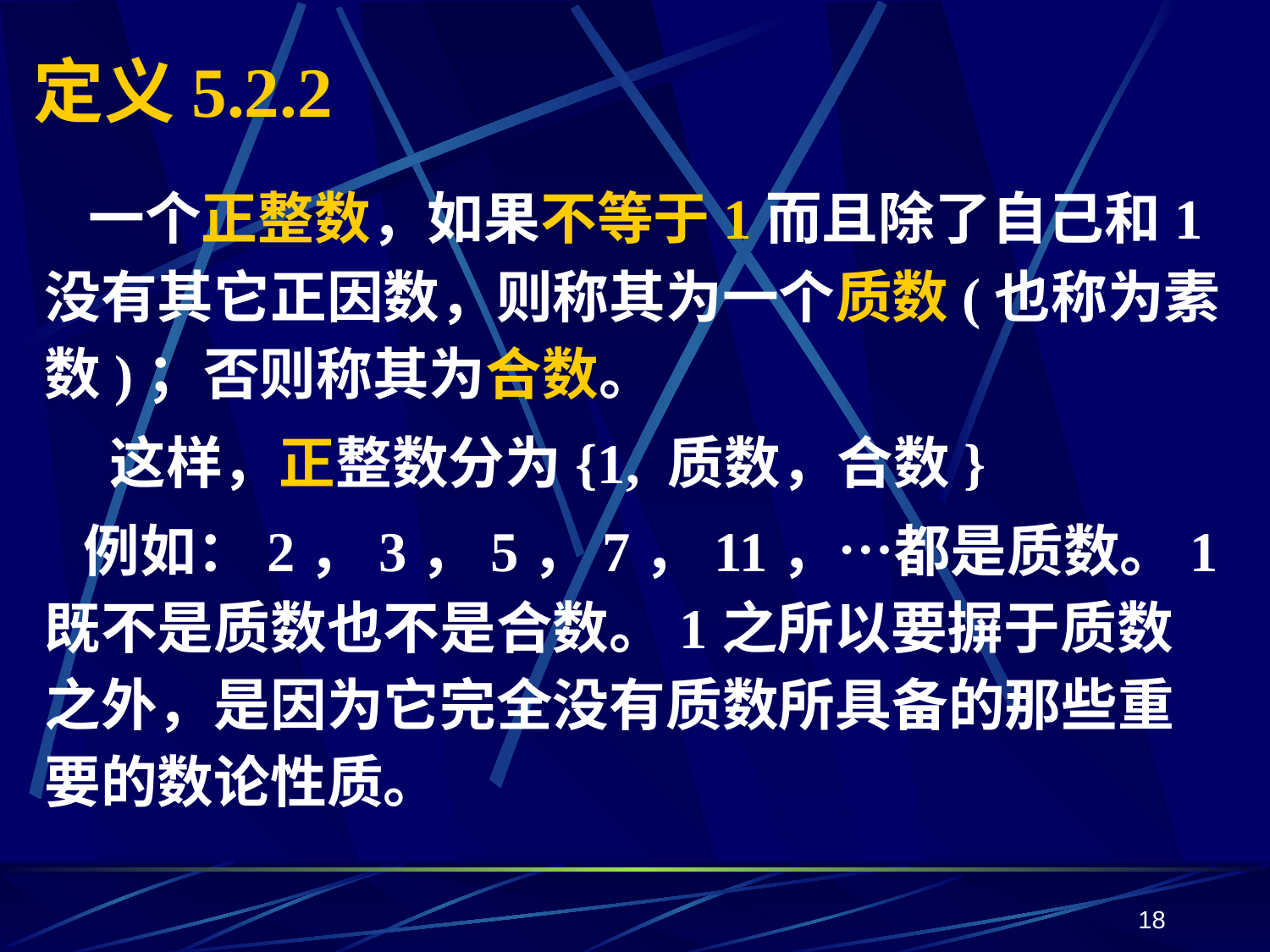

# 定义5.2.2
  一个正整数，如果不等于1而且除了自己和1没有其它正因数，则称其为一个质数(也称为素数)；否则称其为合数。
    这样，正整数分为{1, 质数，合数}
  例如：2，3，5，7，11，…都是质数。1既不是质数也不是合数。1之所以要摒于质数之外，是因为它完全没有质数所具备的那些重要的数论性质。
18